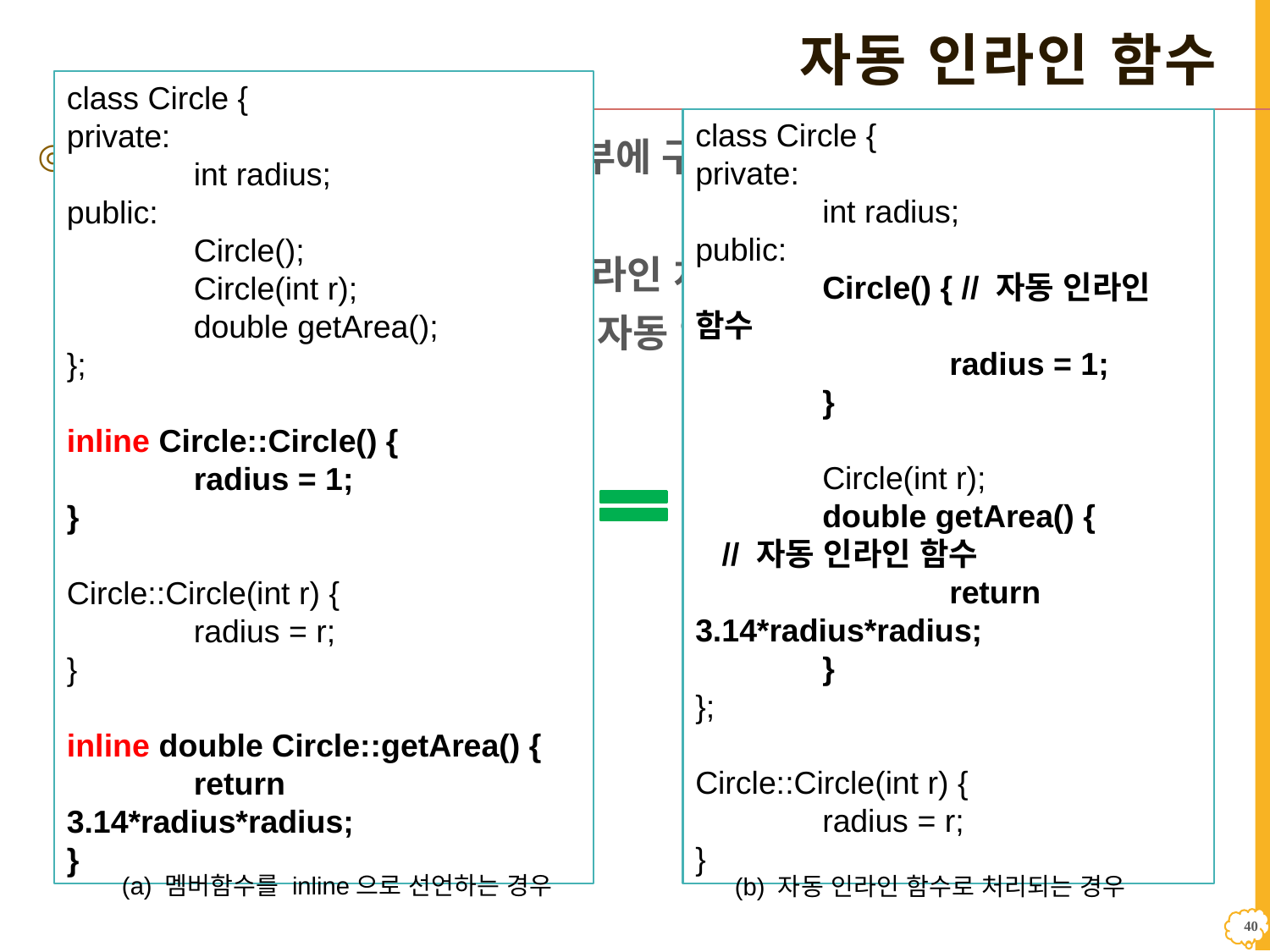

# 자동 인라인 함수
class Circle {
private:
	int radius;
public:
	Circle();
	Circle(int r);
	double getArea();
};

inline Circle::Circle() {
	radius = 1;
}

Circle::Circle(int r) {
	radius = r;
}

inline double Circle::getArea() {
	return 3.14*radius*radius;
}
class Circle {
private:
	int radius;
public:
	Circle() { // 자동 인라인 함수
		radius = 1;
	}

	Circle(int r);
	double getArea() {
   // 자동 인라인 함수
		return 3.14*radius*radius;
	}
};

Circle::Circle(int r) {
	radius = r;
}
자동 인라인 함수 : 클래스 선언부에 구현된 멤버 함수
inline으로 선언할 필요 없음
컴파일러에 의해 자동으로 인라인 처리
생성자를 포함, 모든 함수가 자동 인라인 함수 가능

(a) 멤버함수를 inline으로 선언하는 경우
(b) 자동 인라인 함수로 처리되는 경우
40